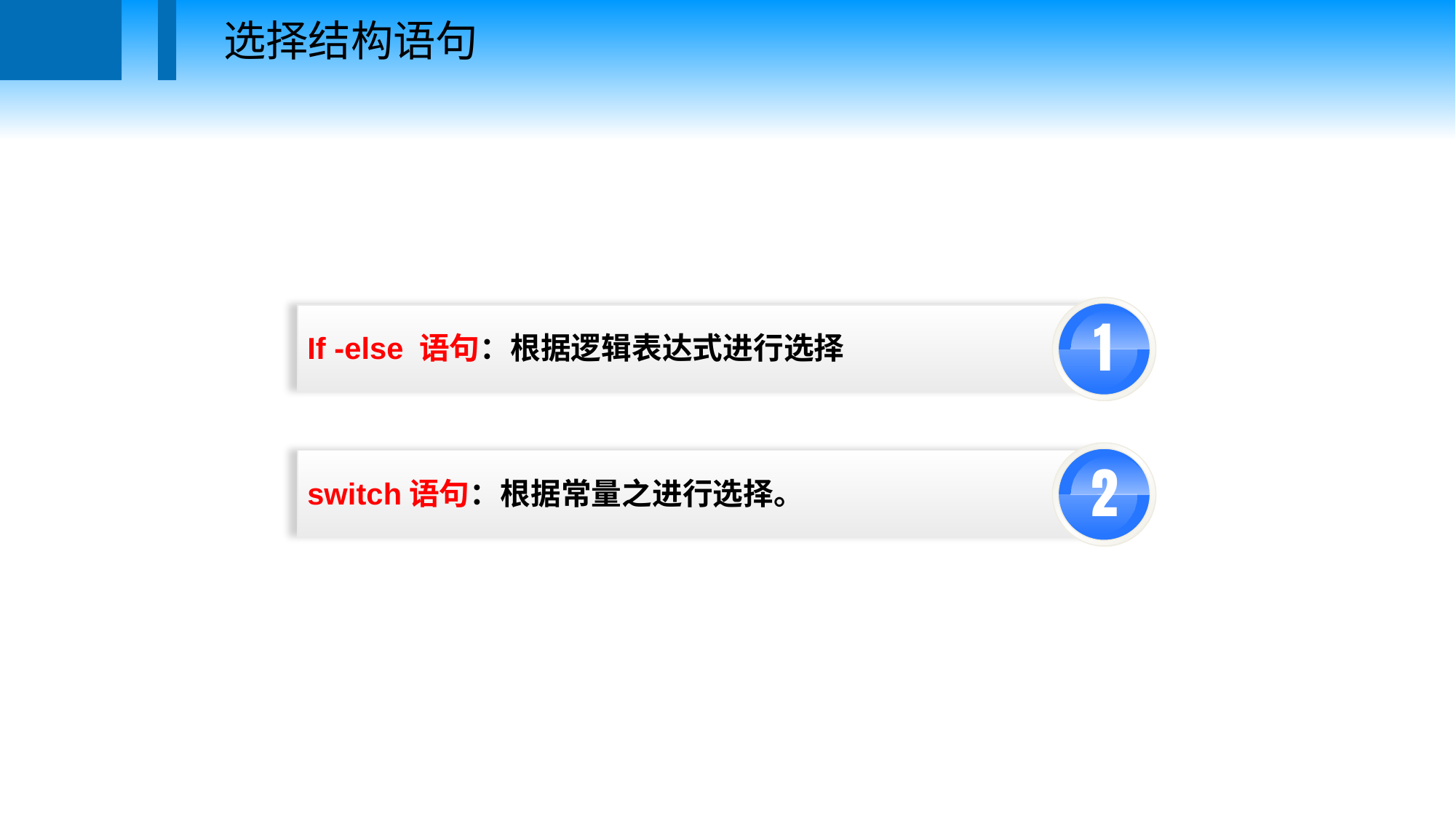

选择结构语句

1

单击此处添加段落文字内容

If -else 语句：根据逻辑表达式进行选择

2

单击此处添加段落文字内容

switch语句：根据常量之进行选择。